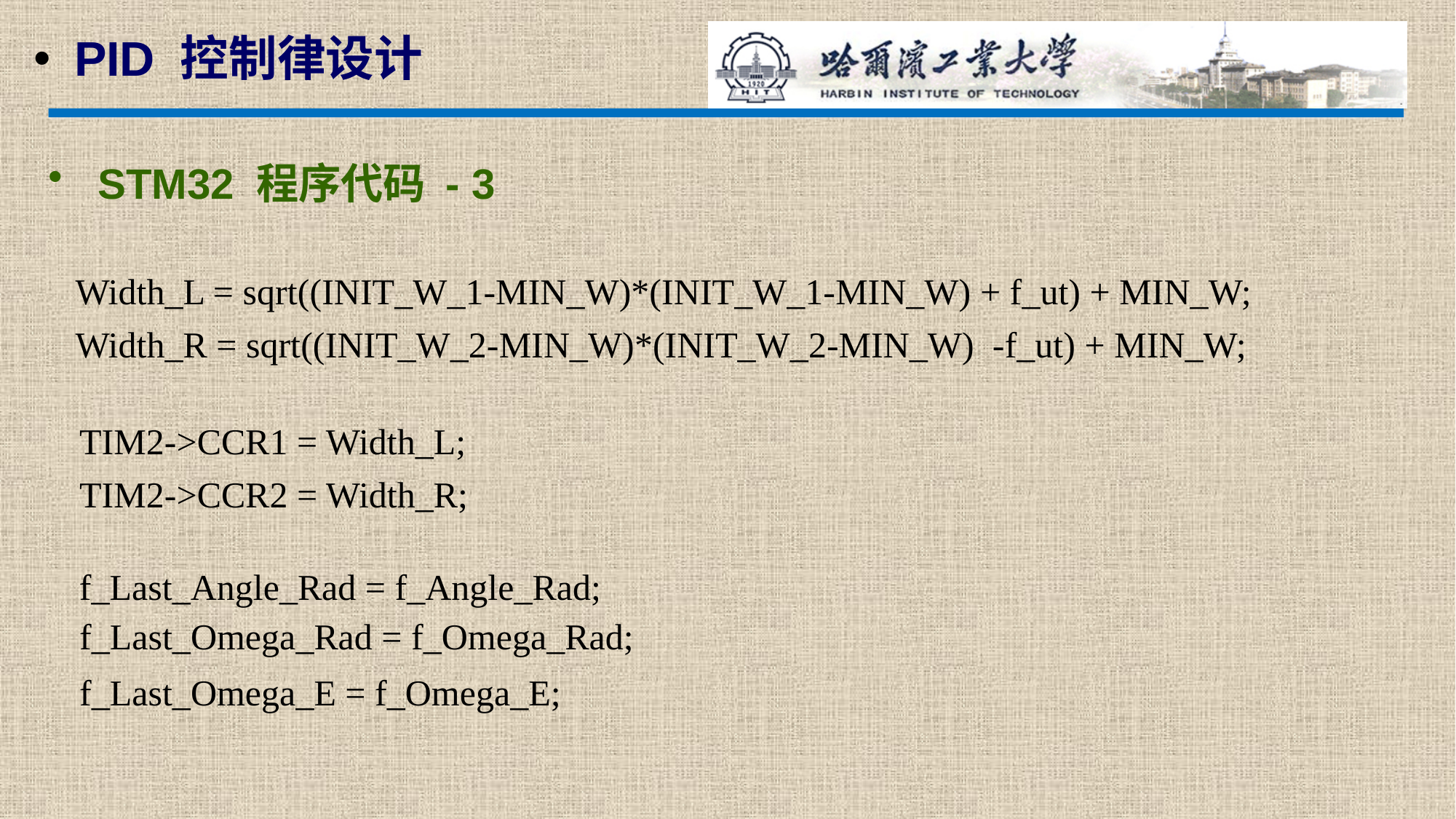

PID 控制律设计
  STM32 程序代码 - 3
Width_L = sqrt((INIT_W_1-MIN_W)*(INIT_W_1-MIN_W) + f_ut) + MIN_W;
Width_R = sqrt((INIT_W_2-MIN_W)*(INIT_W_2-MIN_W)  -f_ut) + MIN_W;
TIM2->CCR1 = Width_L;
TIM2->CCR2 = Width_R;
f_Last_Angle_Rad = f_Angle_Rad;
f_Last_Omega_Rad = f_Omega_Rad;
f_Last_Omega_E = f_Omega_E;